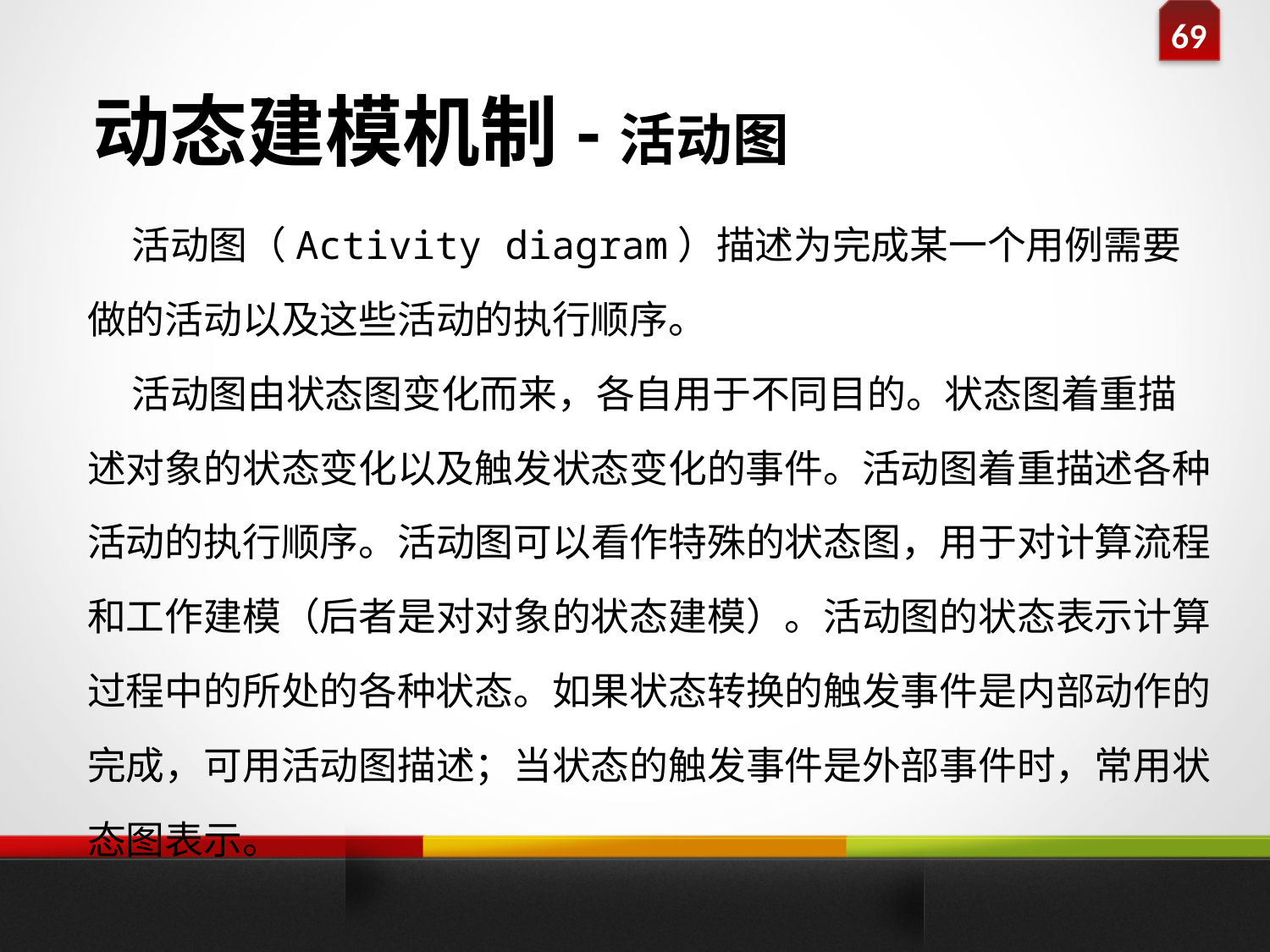

动态建模机制-活动图
    活动图（Activity diagram）描述为完成某一个用例需要做的活动以及这些活动的执行顺序。
    活动图由状态图变化而来，各自用于不同目的。状态图着重描述对象的状态变化以及触发状态变化的事件。活动图着重描述各种活动的执行顺序。活动图可以看作特殊的状态图，用于对计算流程和工作建模（后者是对对象的状态建模）。活动图的状态表示计算过程中的所处的各种状态。如果状态转换的触发事件是内部动作的完成，可用活动图描述；当状态的触发事件是外部事件时，常用状态图表示。